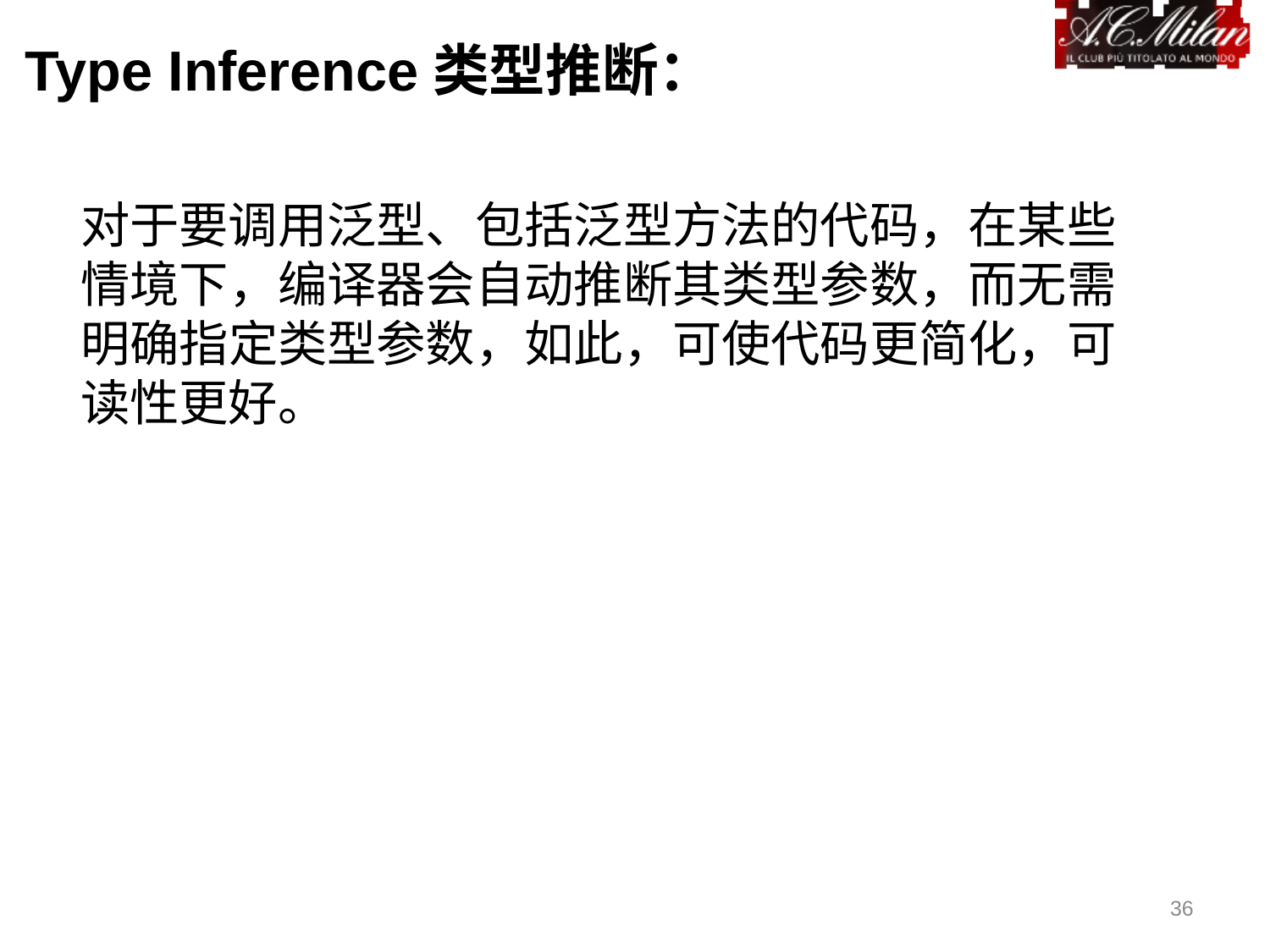

Type Inference类型推断：
对于要调用泛型、包括泛型方法的代码，在某些情境下，编译器会自动推断其类型参数，而无需明确指定类型参数，如此，可使代码更简化，可读性更好。
36